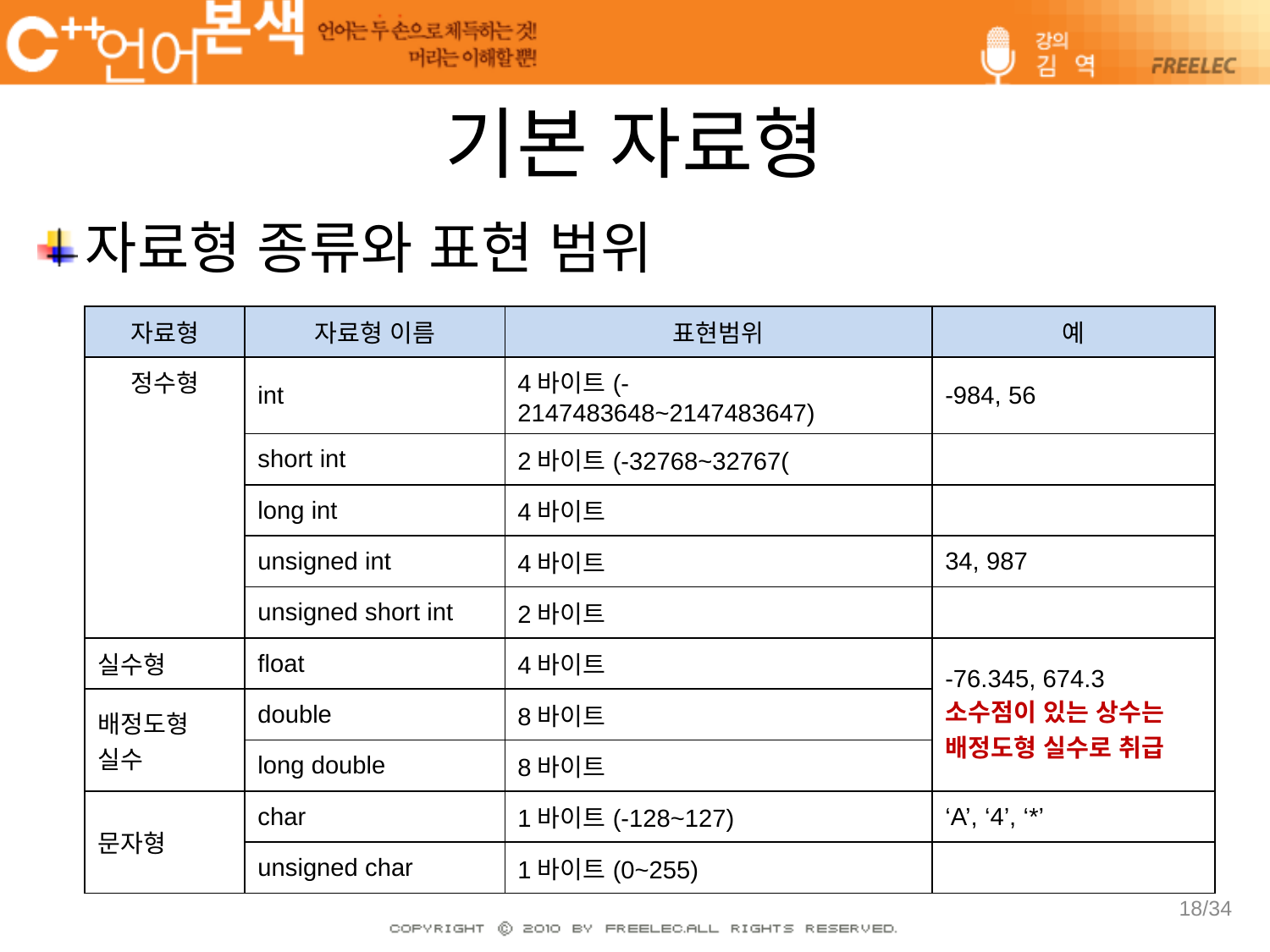

# 기본 자료형
자료형 종류와 표현 범위
| 자료형 | 자료형 이름 | 표현범위 | 예 |
| --- | --- | --- | --- |
| 정수형 | int | 4바이트(-2147483648~2147483647) | -984, 56 |
|  | short int | 2바이트(-32768~32767( |  |
|  | long int | 4바이트 |  |
|  | unsigned int | 4바이트 | 34, 987 |
|  | unsigned short int | 2바이트 |  |
| 실수형 | float | 4바이트 | -76.345, 674.3 소수점이 있는 상수는 배정도형 실수로 취급 |
| 배정도형 실수 | double | 8바이트 |  |
|  | long double | 8바이트 |  |
| 문자형 | char | 1바이트(-128~127) | ‘A’, ‘4’, ‘\*’ |
|  | unsigned char | 1바이트(0~255) |  |
18/34